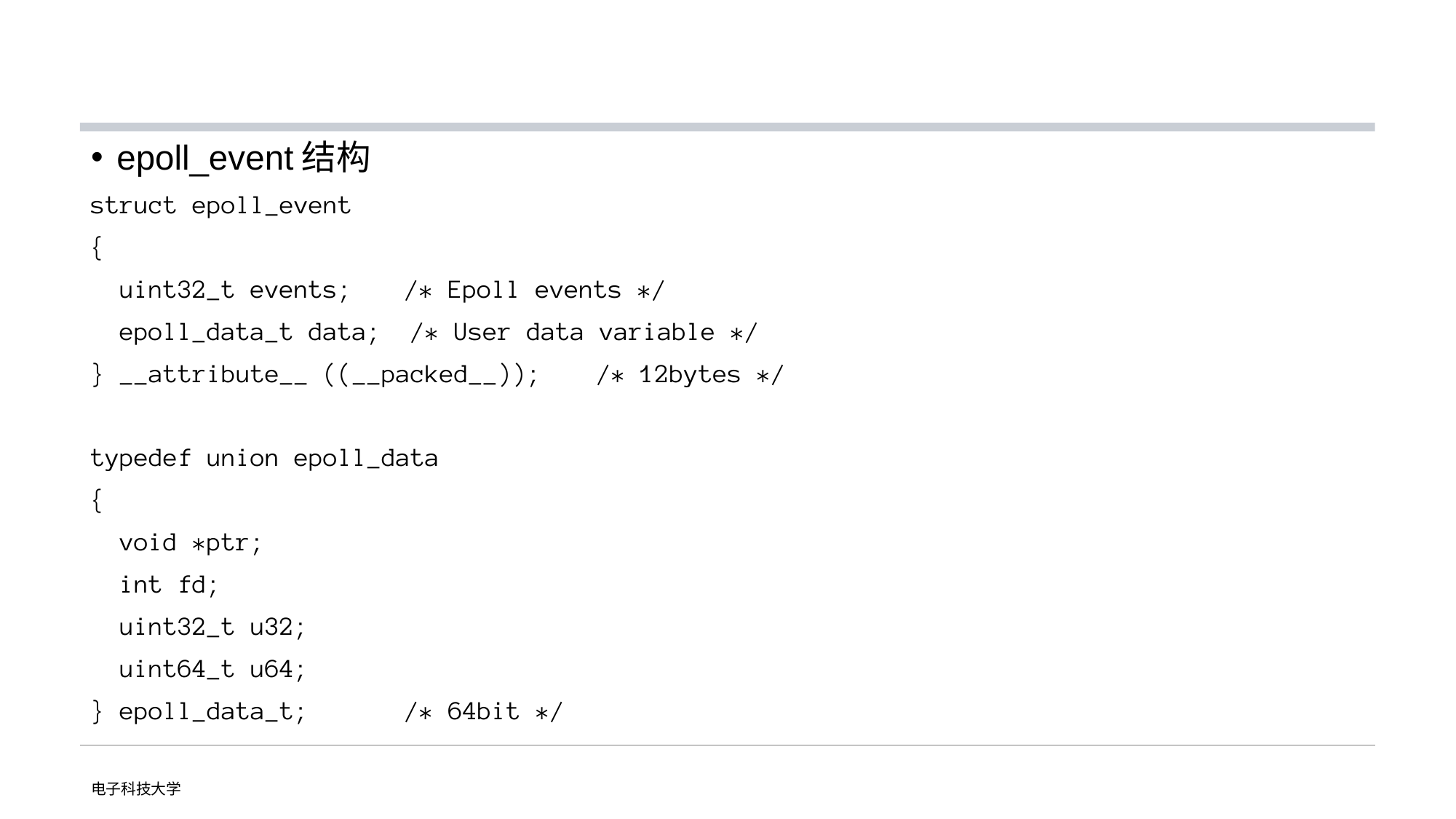

#
epoll_event结构
struct epoll_event
{
  uint32_t events;  	/* Epoll events */
  epoll_data_t data;  /* User data variable */
} __attribute__ ((__packed__));	/* 12bytes */

typedef union epoll_data
{
  void *ptr;
  int fd;
  uint32_t u32;
  uint64_t u64;
} epoll_data_t;	/* 64bit */

电子科技大学